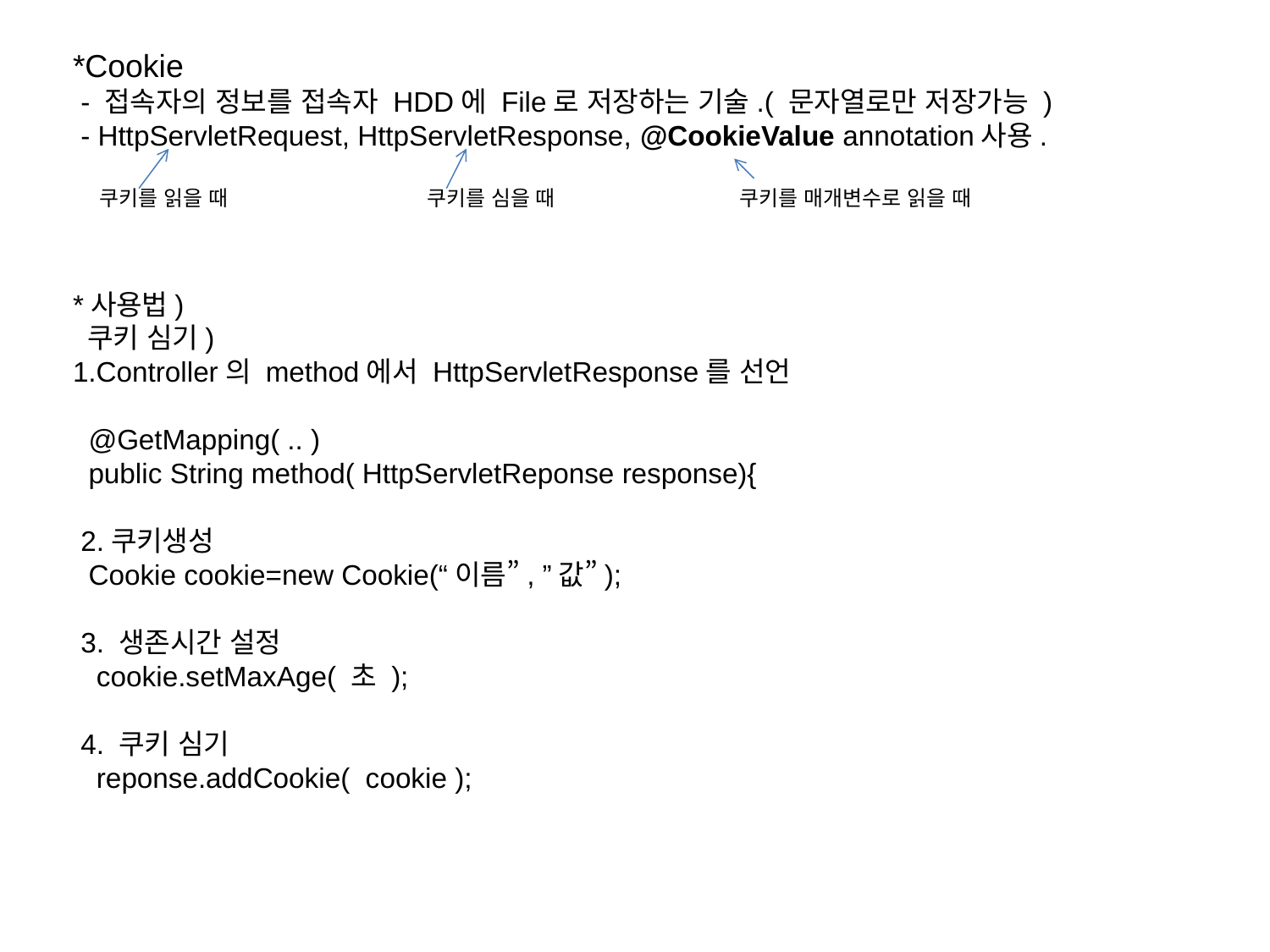

*Cookie
 - 접속자의 정보를 접속자 HDD에 File로 저장하는 기술.( 문자열로만 저장가능 )
 - HttpServletRequest, HttpServletResponse, @CookieValue annotation사용.

*사용법)
 쿠키 심기)
1.Controller의 method에서 HttpServletResponse를 선언

  @GetMapping( .. )
  public String method( HttpServletReponse response){

 2.쿠키생성
  Cookie cookie=new Cookie(“이름”, ”값”);

 3. 생존시간 설정
   cookie.setMaxAge( 초 );

 4. 쿠키 심기
   reponse.addCookie(  cookie );

쿠키를 읽을 때
쿠키를 심을 때
쿠키를 매개변수로 읽을 때